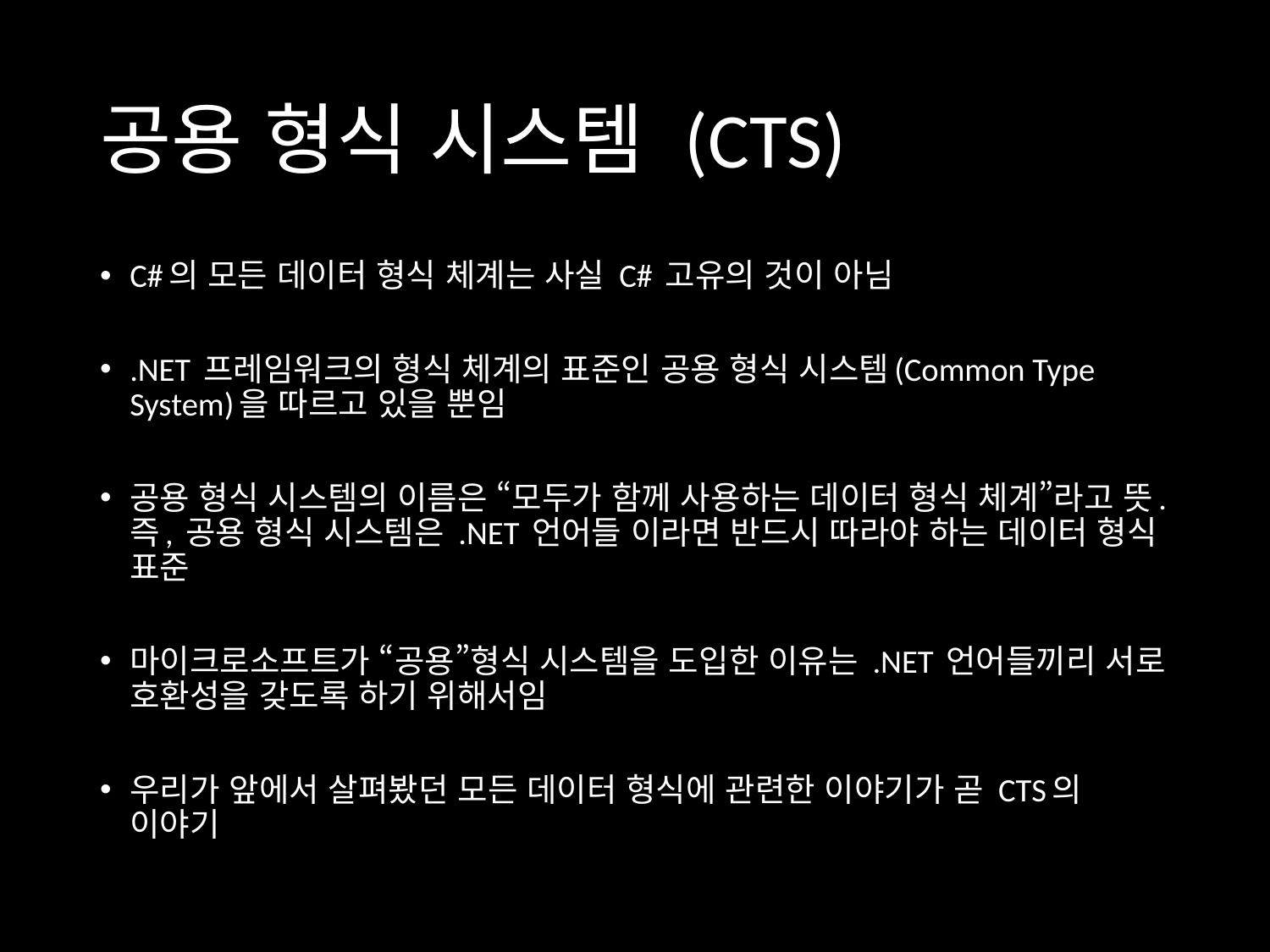

# 공용 형식 시스템 (CTS)
C#의 모든 데이터 형식 체계는 사실 C# 고유의 것이 아님

.NET 프레임워크의 형식 체계의 표준인 공용 형식 시스템(Common Type System)을 따르고 있을 뿐임

공용 형식 시스템의 이름은 “모두가 함께 사용하는 데이터 형식 체계”라고 뜻. 즉, 공용 형식 시스템은 .NET 언어들 이라면 반드시 따라야 하는 데이터 형식 표준

마이크로소프트가 “공용”형식 시스템을 도입한 이유는 .NET 언어들끼리 서로 호환성을 갖도록 하기 위해서임

우리가 앞에서 살펴봤던 모든 데이터 형식에 관련한 이야기가 곧 CTS의 이야기